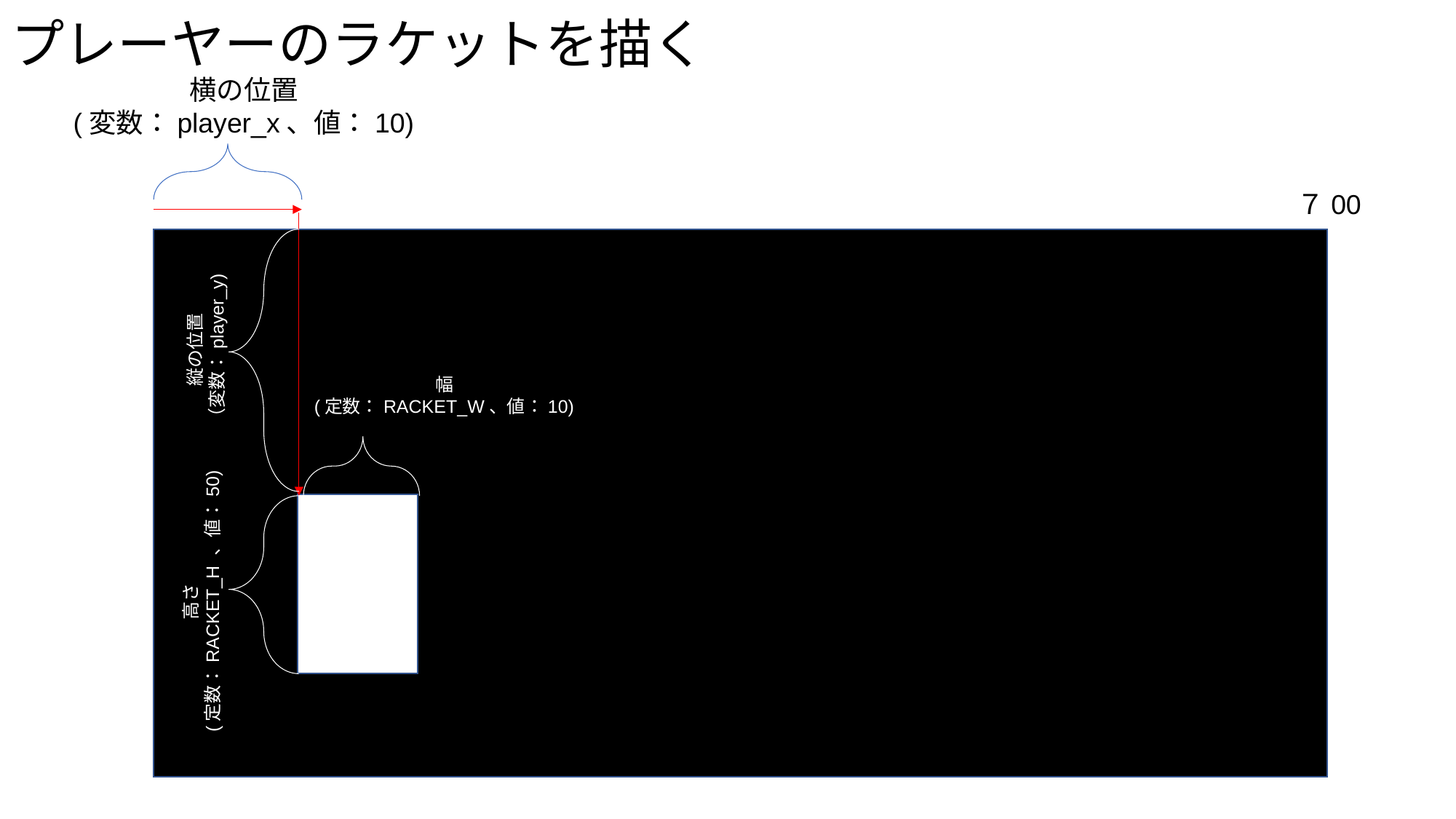

プレーヤーのラケットを描く
横の位置
(変数：player_x、値：10)

７00

縦の位置
（変数：player_y)
幅
(定数：RACKET_W、値：10)

高さ
(定数：RACKET_H 、値：50)